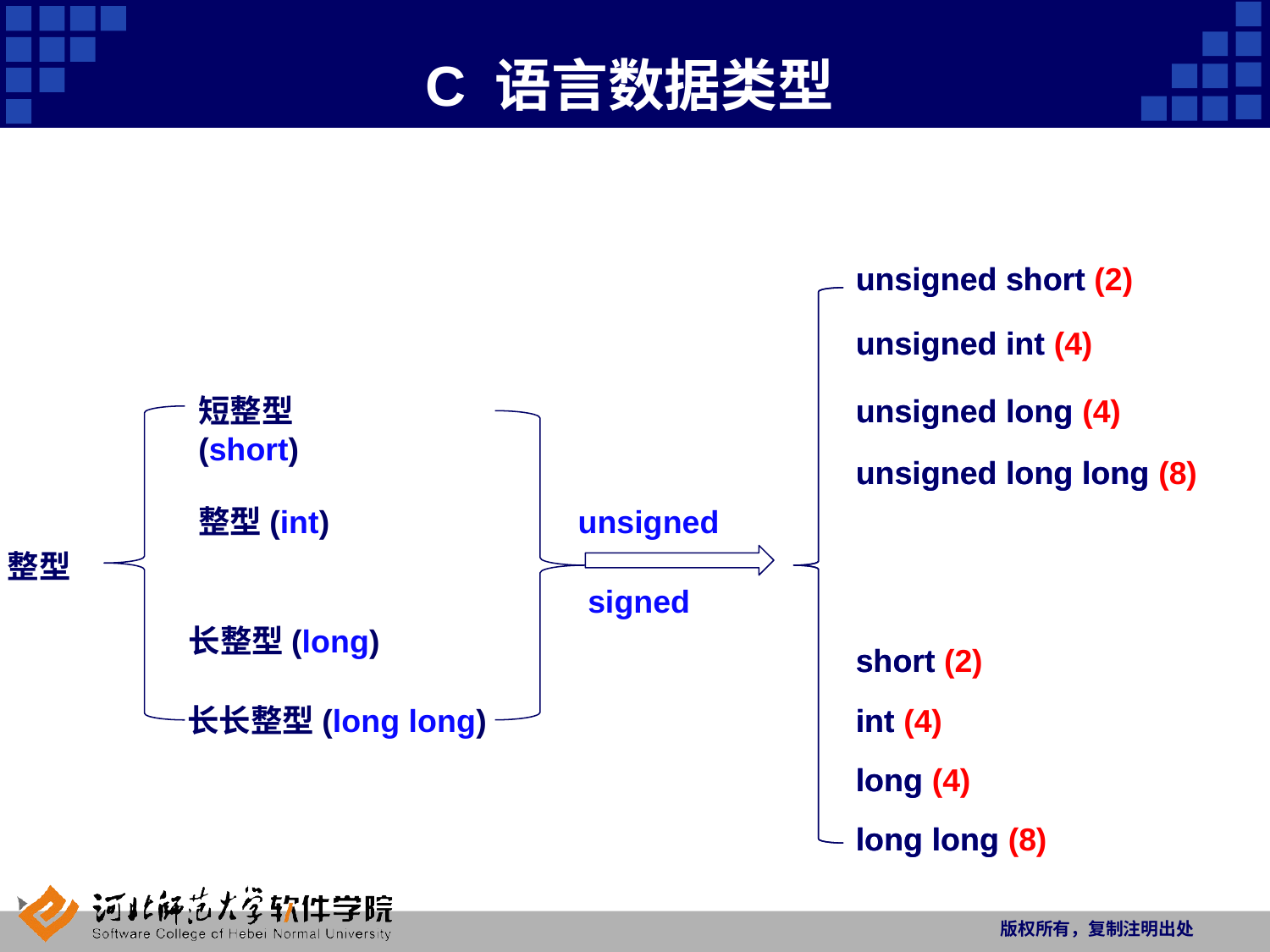

# C 语言数据类型
unsigned short
unsigned short (2)

unsigned int
unsigned int (4)
短整型(short)
unsigned long
unsigned long (4)

unsigned long long
unsigned long long (8)
整型(int)
unsigned
整型

signed
长整型(long)
short
short (2)
int
int (4)
长长整型(long long)
long
long (4)
long long
long long (8)
版权所有，复制注明出处